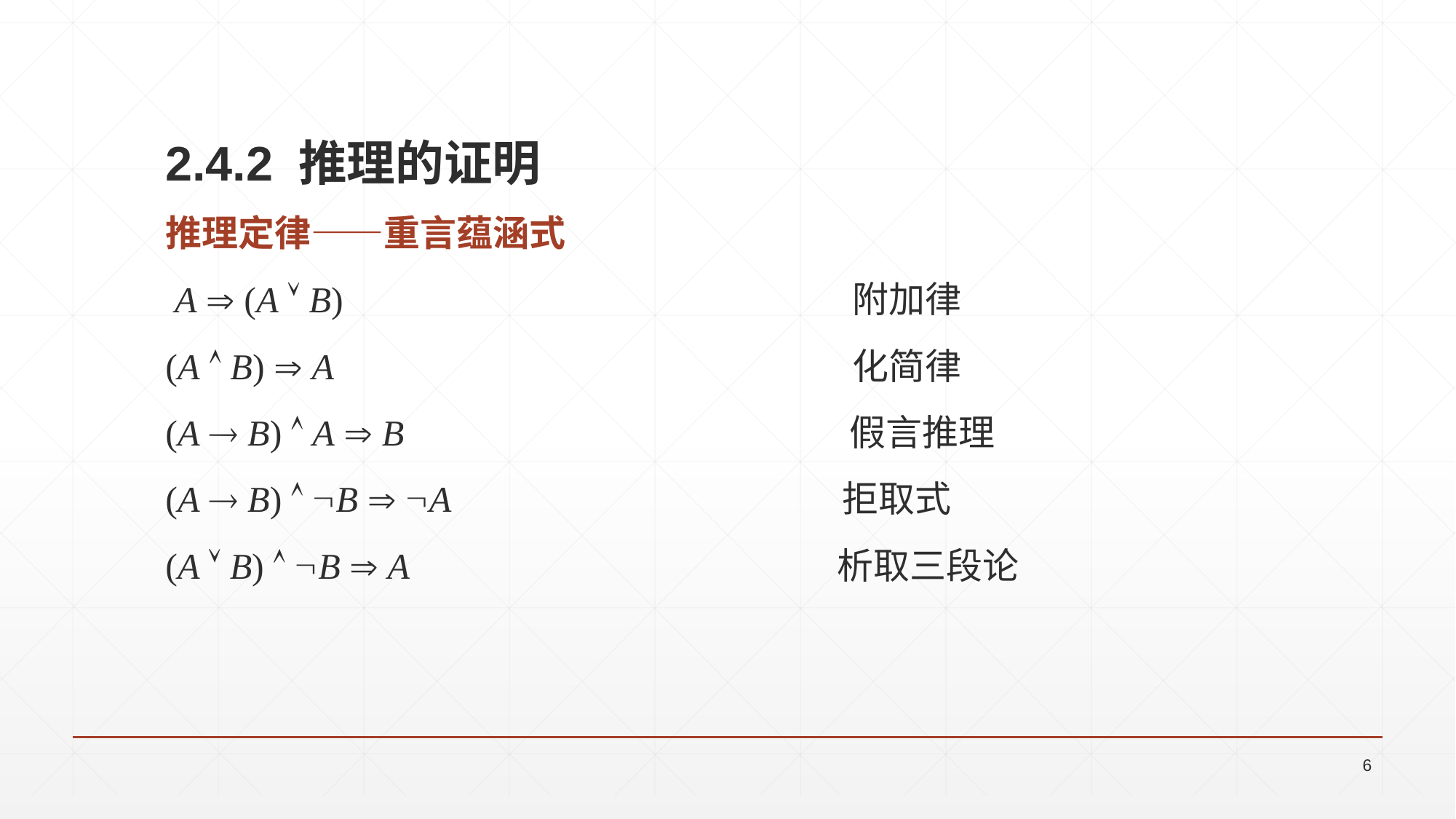

2.4.2 推理的证明
推理定律——重言蕴涵式
 A ⇒ (A ∨ B)                                                       附加律
(A ∧ B) ⇒ A                                                        化简律
(A → B) ∧ A ⇒ B                                                假言推理
(A → B) ∧ ¬B ⇒ ¬A                                          拒取式
(A ∨ B) ∧ ¬B ⇒ A                                              析取三段论
6